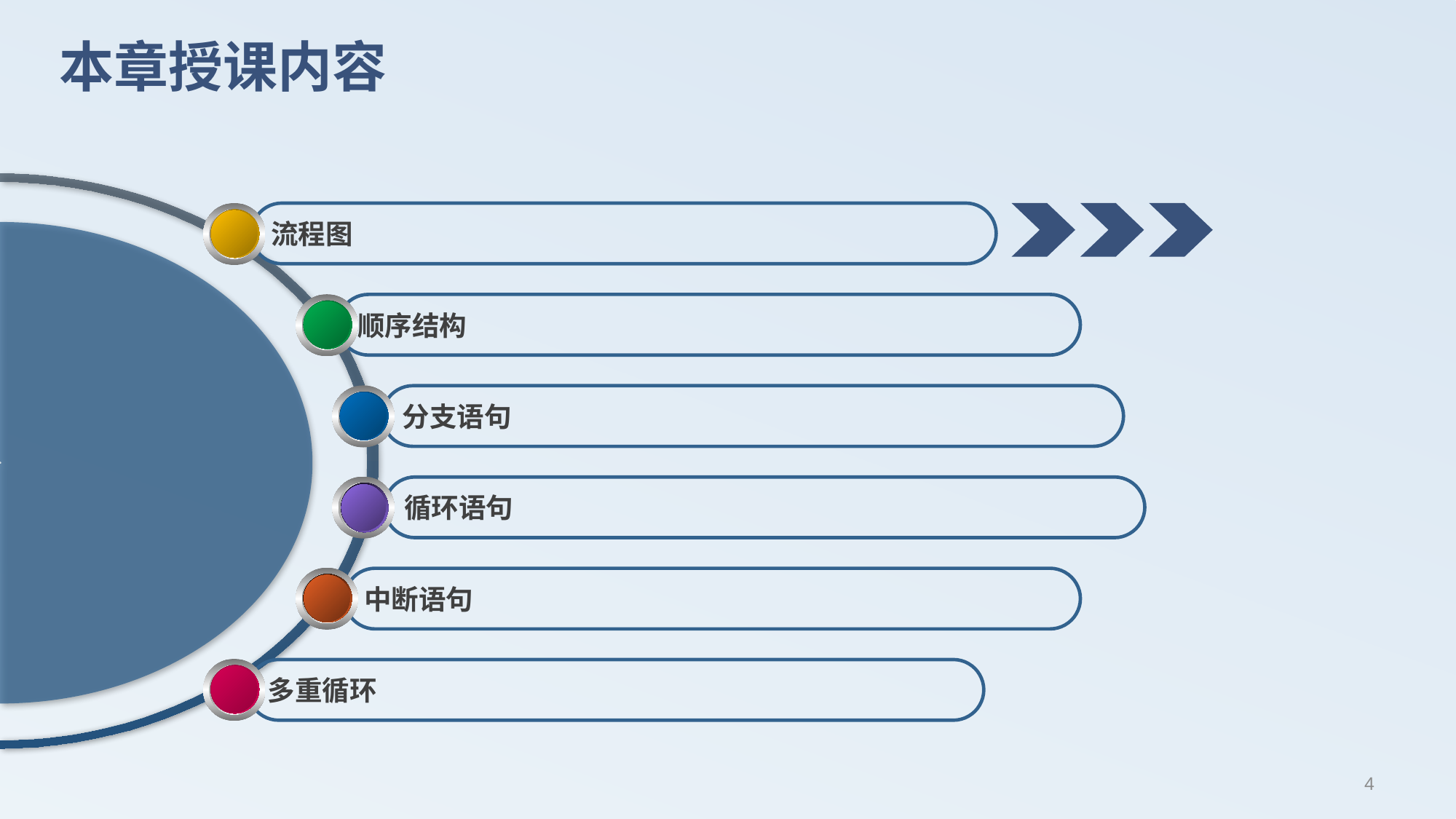

# 本章授课内容

流程图

顺序结构

分支语句

循环语句

中断语句

多重循环